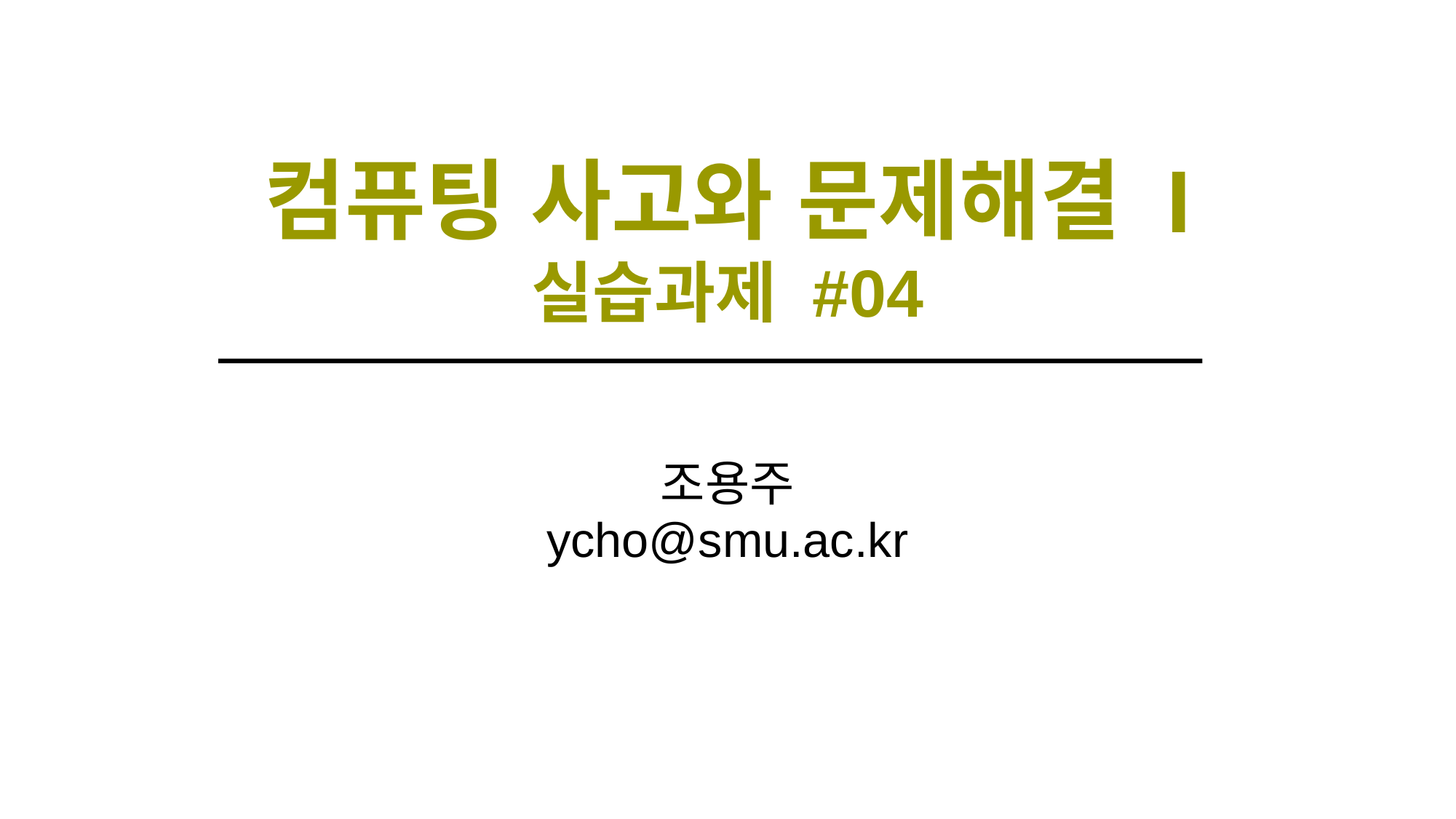

# 컴퓨팅 사고와 문제해결 I 실습과제 #04

조용주
ycho@smu.ac.kr